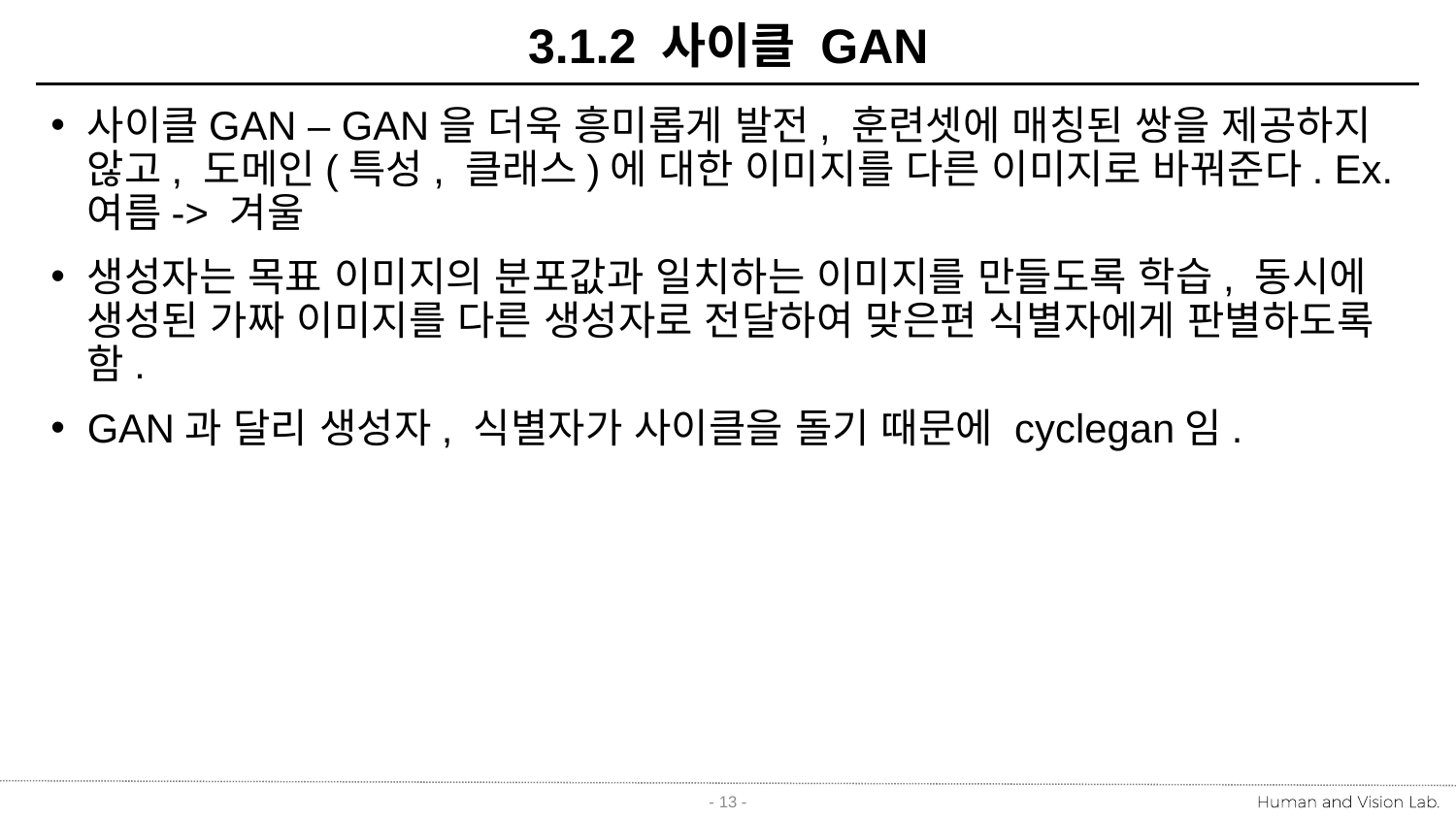

# 3.1.2 사이클 GAN
사이클GAN – GAN을 더욱 흥미롭게 발전, 훈련셋에 매칭된 쌍을 제공하지 않고, 도메인(특성, 클래스)에 대한 이미지를 다른 이미지로 바꿔준다. Ex.여름-> 겨울
생성자는 목표 이미지의 분포값과 일치하는 이미지를 만들도록 학습, 동시에 생성된 가짜 이미지를 다른 생성자로 전달하여 맞은편 식별자에게 판별하도록 함.
GAN과 달리 생성자, 식별자가 사이클을 돌기 때문에 cyclegan임.
- 13 -